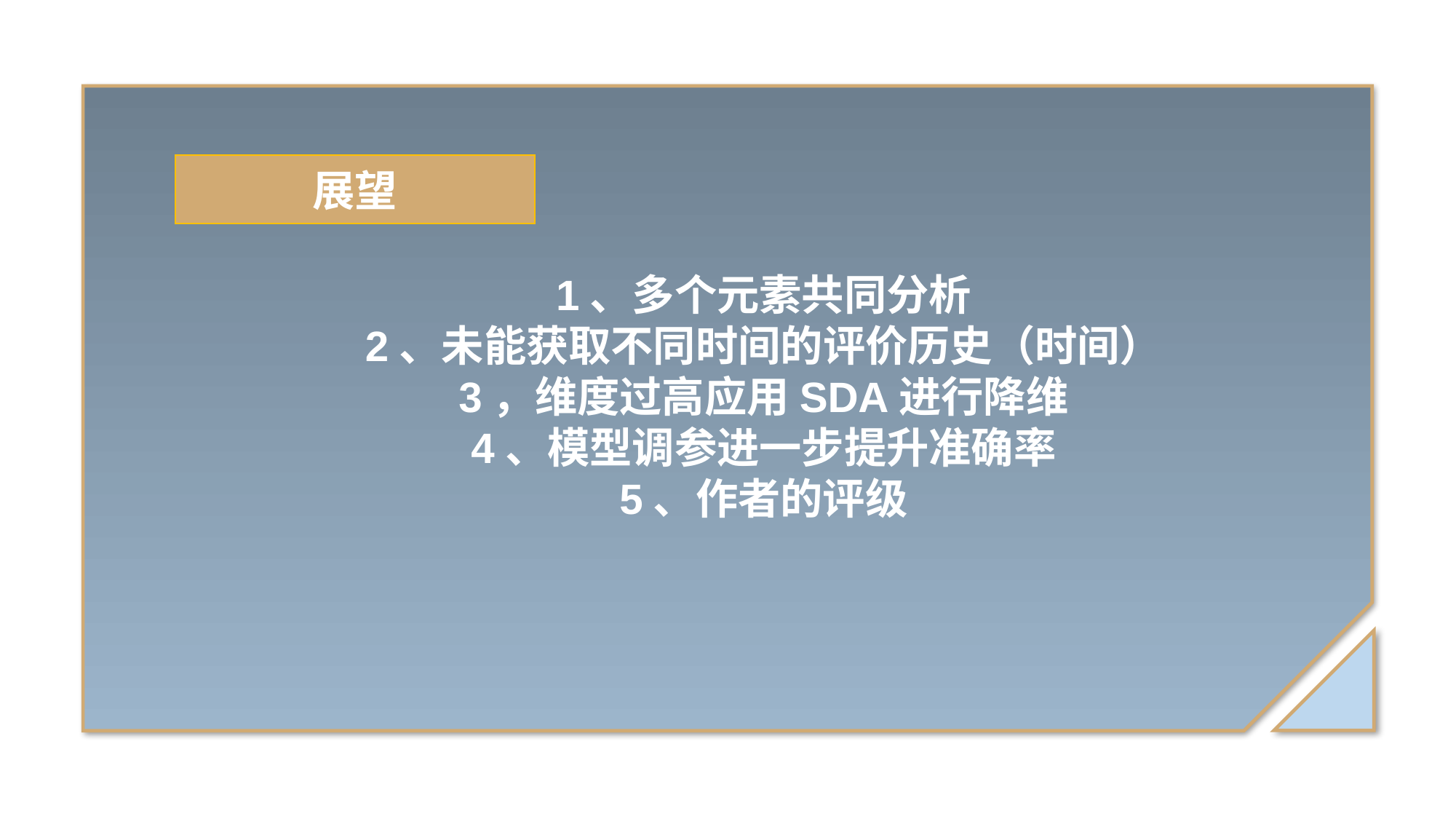

展望
1、多个元素共同分析
2、未能获取不同时间的评价历史（时间）
3，维度过高应用SDA进行降维
4、模型调参进一步提升准确率
5、作者的评级